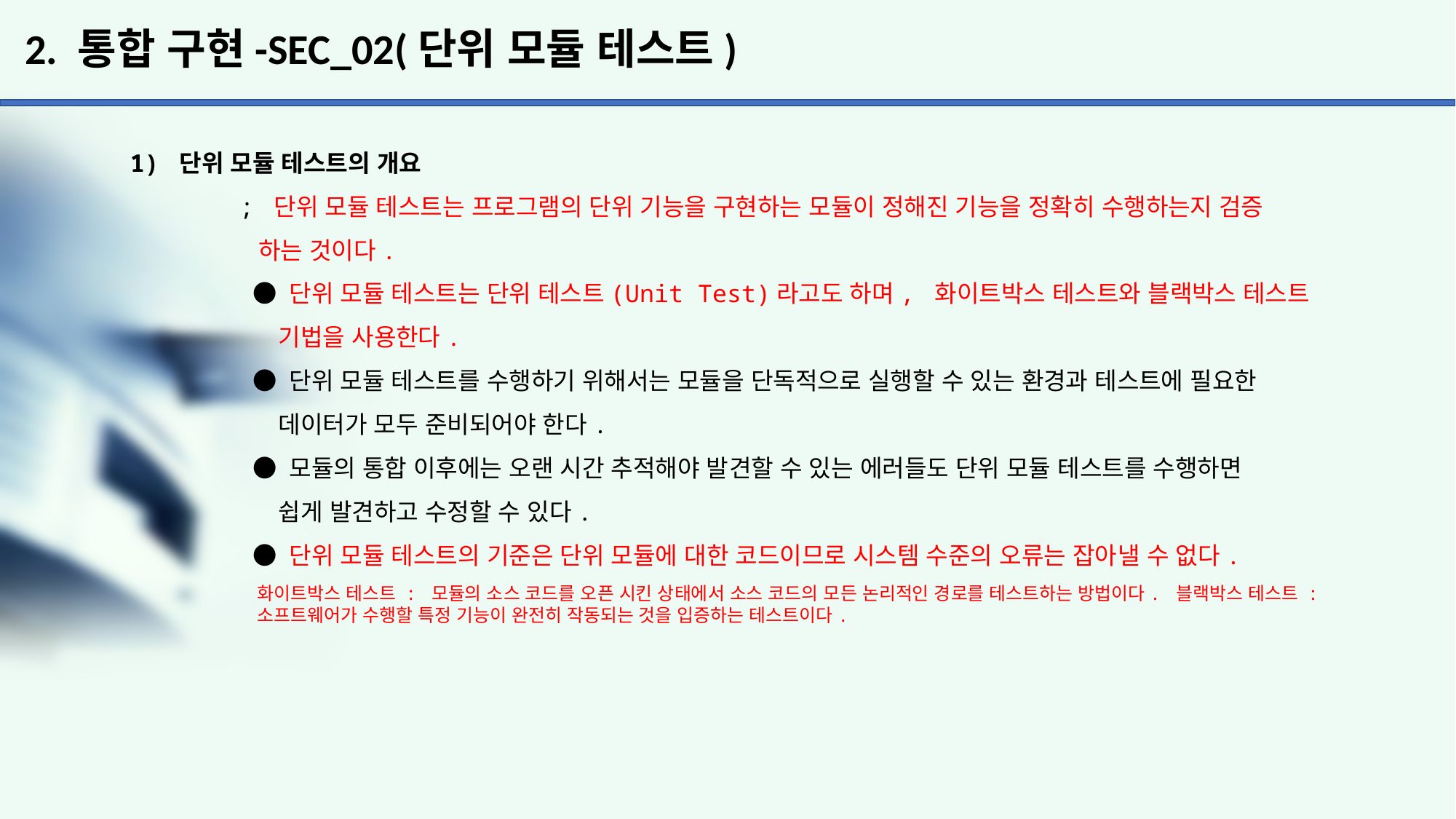

# 2. 통합 구현-SEC_02(단위 모듈 테스트)
1) 단위 모듈 테스트의 개요
	; 단위 모듈 테스트는 프로그램의 단위 기능을 구현하는 모듈이 정해진 기능을 정확히 수행하는지 검증
	  하는 것이다.
	  ● 단위 모듈 테스트는 단위 테스트(Unit Test)라고도 하며, 화이트박스 테스트와 블랙박스 테스트
	     기법을 사용한다.
	  ● 단위 모듈 테스트를 수행하기 위해서는 모듈을 단독적으로 실행할 수 있는 환경과 테스트에 필요한
	     데이터가 모두 준비되어야 한다.
	  ● 모듈의 통합 이후에는 오랜 시간 추적해야 발견할 수 있는 에러들도 단위 모듈 테스트를 수행하면
	     쉽게 발견하고 수정할 수 있다.
	  ● 단위 모듈 테스트의 기준은 단위 모듈에 대한 코드이므로 시스템 수준의 오류는 잡아낼 수 없다.
화이트박스 테스트 : 모듈의 소스 코드를 오픈 시킨 상태에서 소스 코드의 모든 논리적인 경로를 테스트하는 방법이다. 블랙박스 테스트 : 소프트웨어가 수행할 특정 기능이 완전히 작동되는 것을 입증하는 테스트이다.